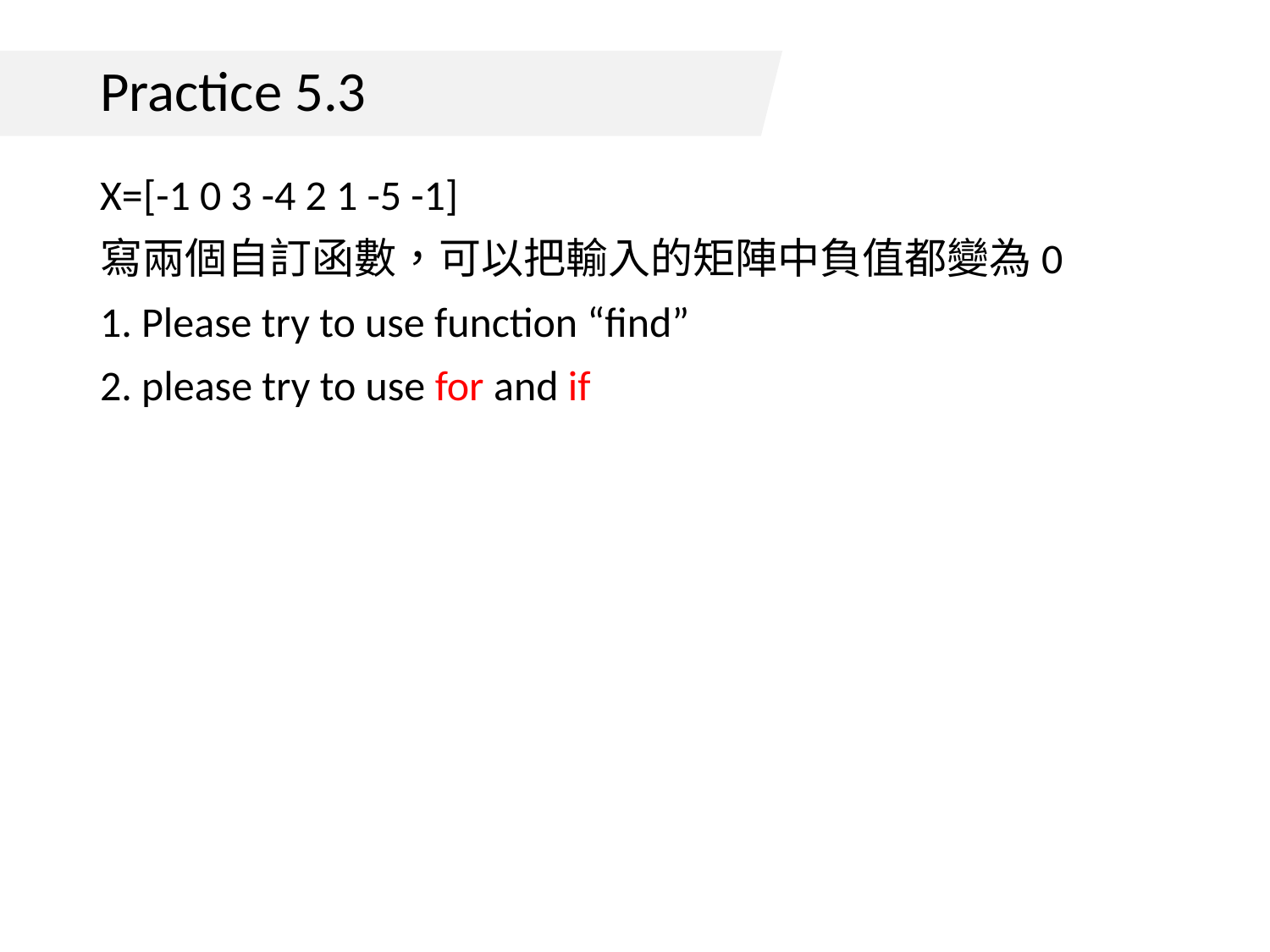

# Practice 5.3
X=[-1 0 3 -4 2 1 -5 -1]
寫兩個自訂函數，可以把輸入的矩陣中負值都變為0
1. Please try to use function “find”
2. please try to use for and if